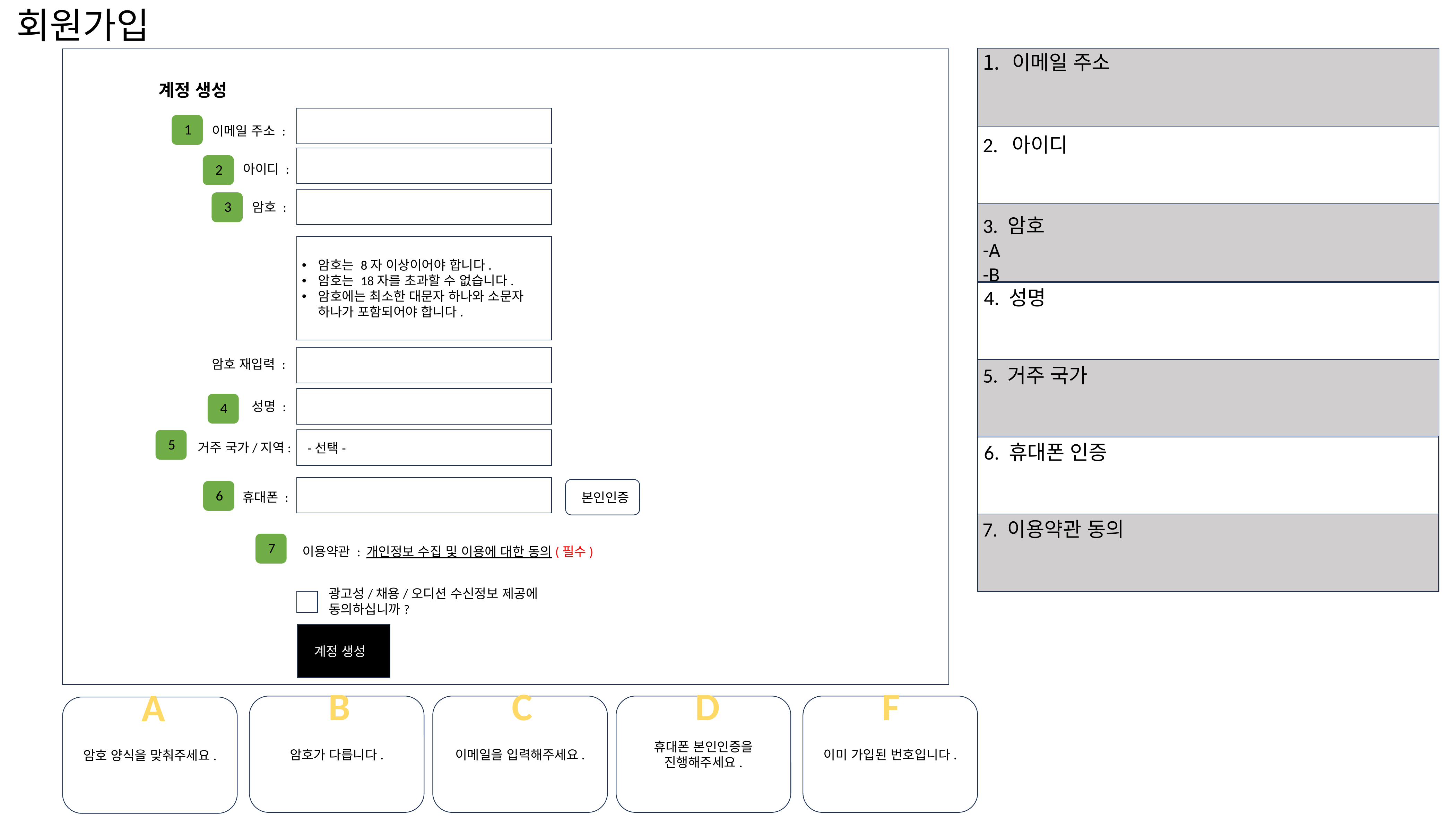

회원가입
이메일 주소

2.  아이디

3. 암호
-A
-B

4. 성명

5. 거주 국가

계정 생성

1
이메일 주소 :

2
아이디 :

3
암호 :
암호는 8자 이상이어야 합니다.
암호는 18자를 초과할 수 없습니다.
암호에는 최소한 대문자 하나와 소문자 하나가 포함되어야 합니다.

암호 재입력 :

4
성명 :
  -선택-

5

거주 국가/지역:
6. 휴대폰 인증

  본인인증

6
휴대폰 :

7. 이용약관 동의

7
이용약관 : 개인정보 수집 및 이용에 대한 동의(필수)
광고성/채용/오디션 수신정보 제공에 동의하십니까?

계정 생성
B
암호가 다릅니다.
C
이메일을 입력해주세요.
D
휴대폰 본인인증을 진행해주세요.
F
이미 가입된 번호입니다.
A
암호 양식을 맞춰주세요.